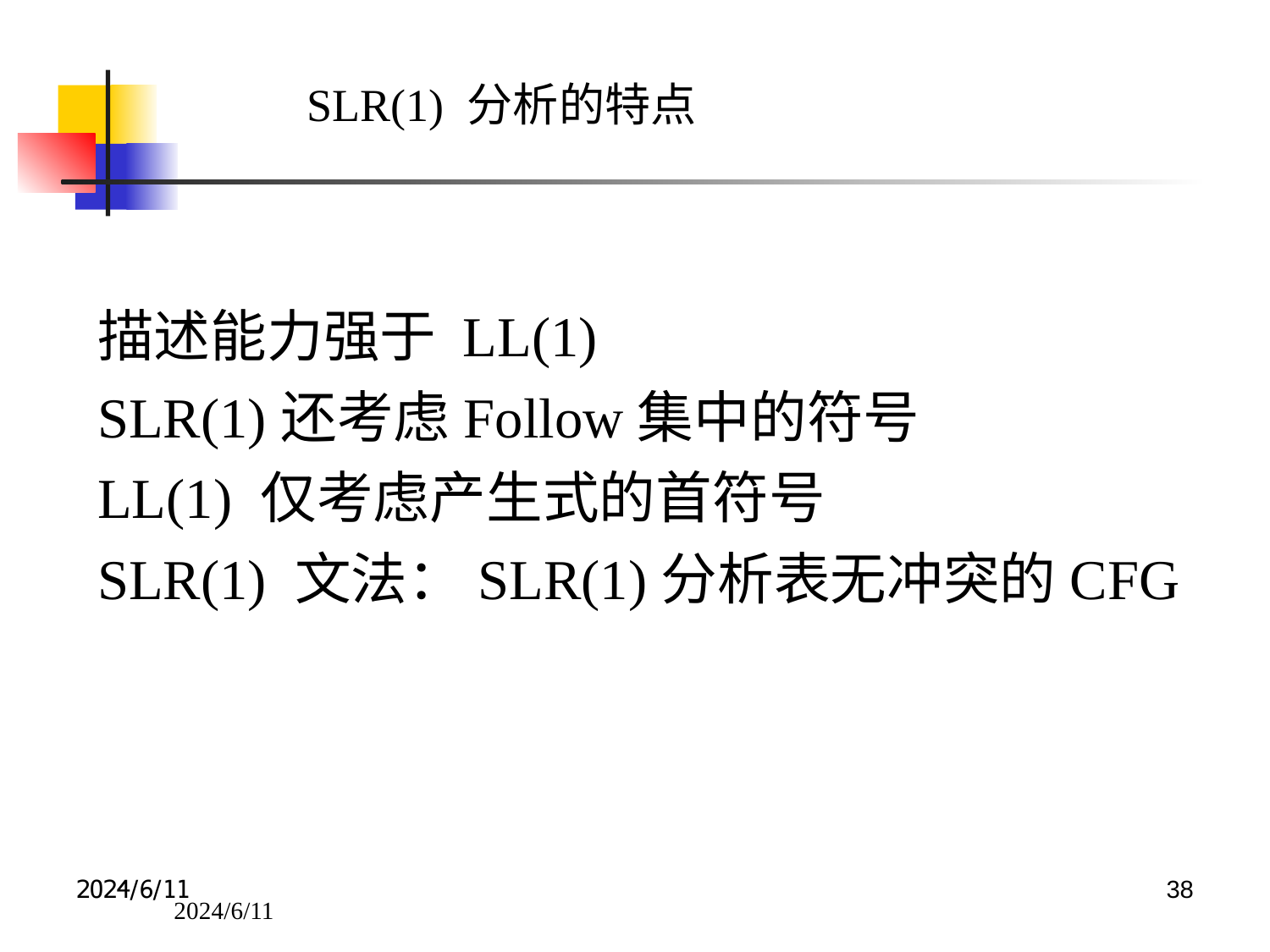

SLR(1) 分析的特点
描述能力强于 LL(1)
SLR(1)还考虑Follow集中的符号
LL(1) 仅考虑产生式的首符号
SLR(1) 文法：SLR(1)分析表无冲突的CFG
2024/6/11
2024/6/11
38